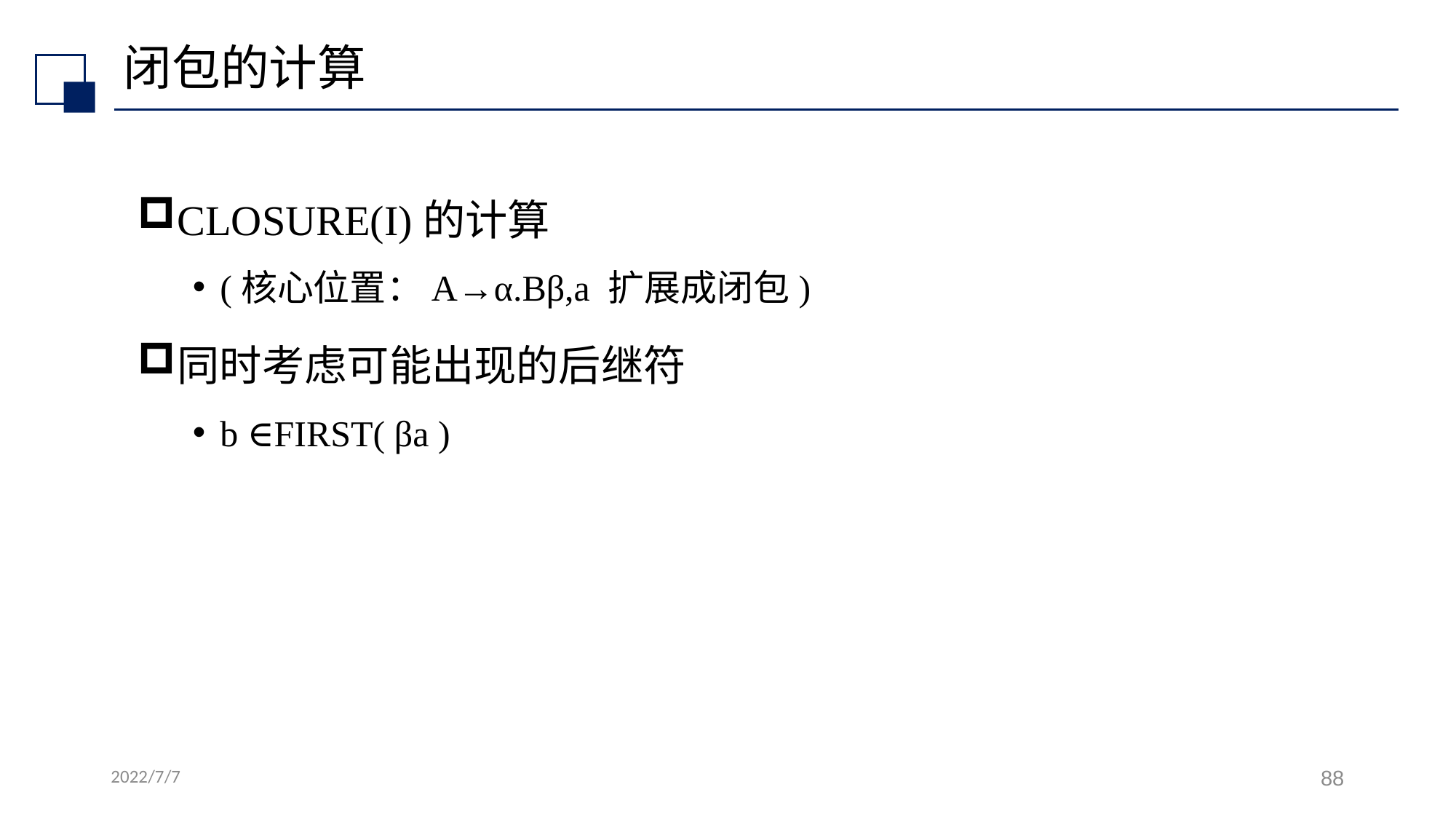

# 闭包的计算
CLOSURE(I)的计算
(核心位置：A→α.Bβ,a 扩展成闭包)
同时考虑可能出现的后继符
b ∈FIRST( βa )
2022/7/7
88